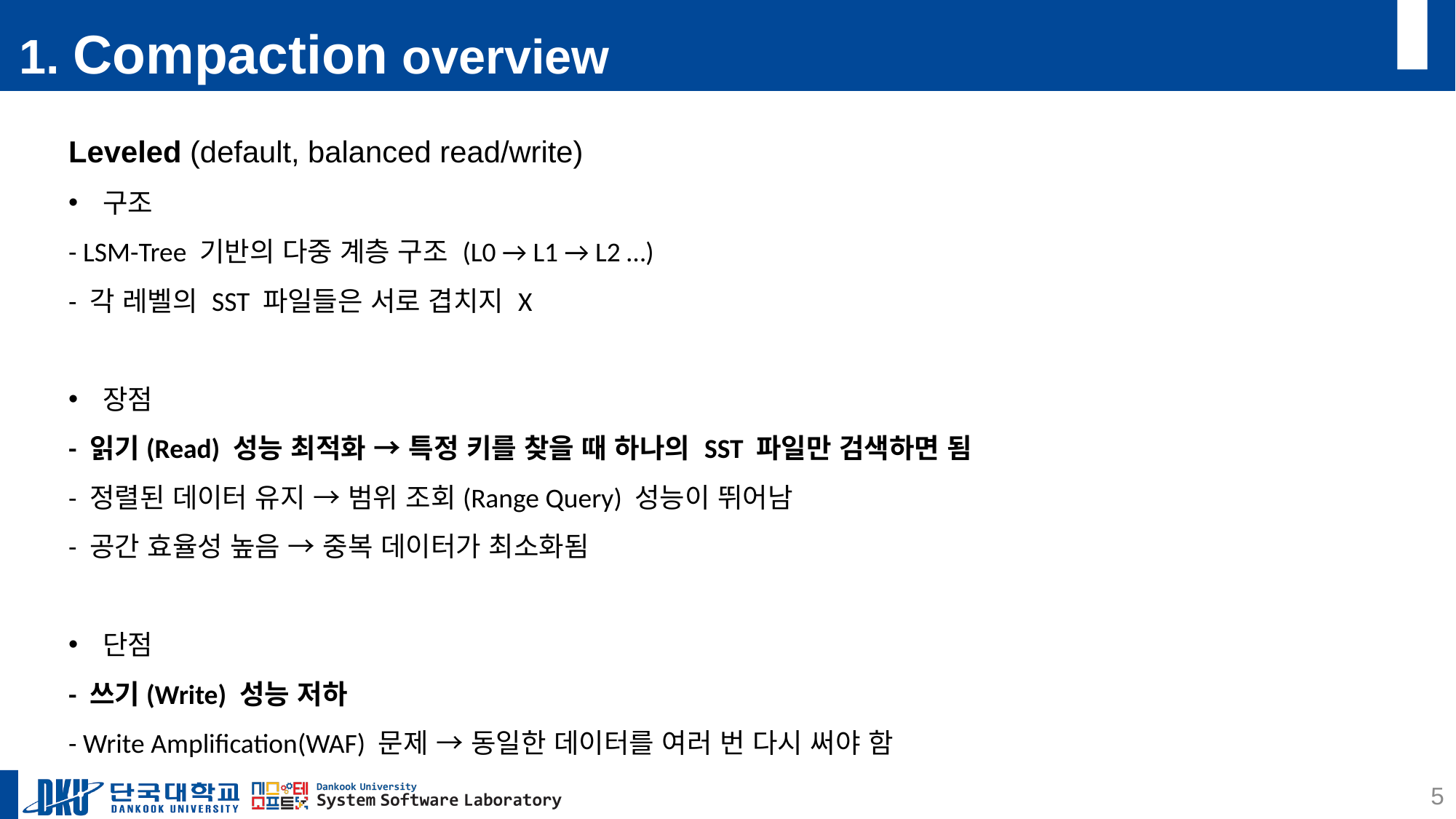

# 1. Compaction overview
Leveled (default, balanced read/write)
구조
- LSM-Tree 기반의 다중 계층 구조 (L0 → L1 → L2 …)
- 각 레벨의 SST 파일들은 서로 겹치지 X

장점
- 읽기(Read) 성능 최적화 → 특정 키를 찾을 때 하나의 SST 파일만 검색하면 됨
- 정렬된 데이터 유지 → 범위 조회(Range Query) 성능이 뛰어남
- 공간 효율성 높음 → 중복 데이터가 최소화됨

단점
- 쓰기(Write) 성능 저하
- Write Amplification(WAF) 문제 → 동일한 데이터를 여러 번 다시 써야 함

5